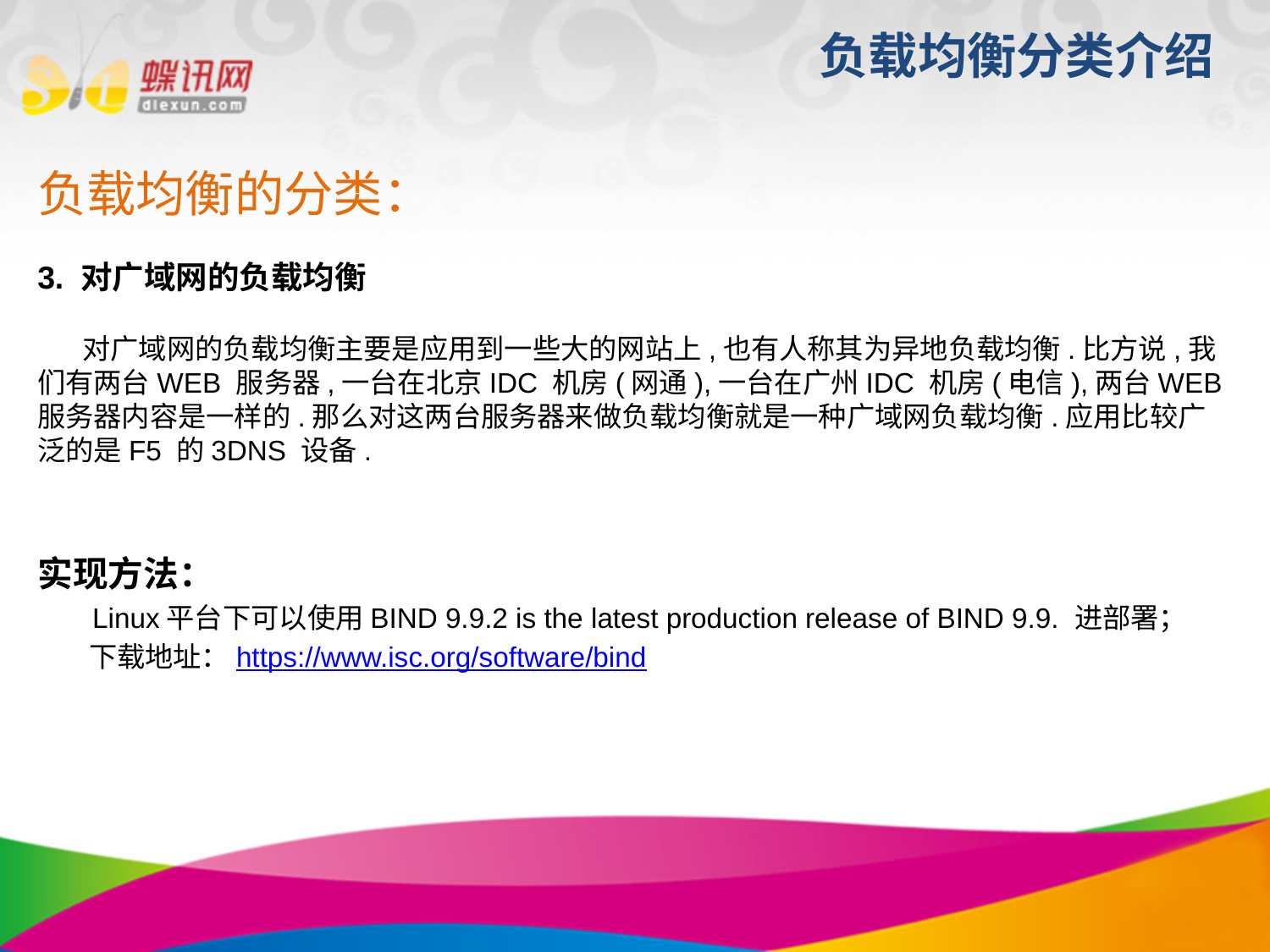

# 负载均衡分类介绍
负载均衡的分类：

3. 对广域网的负载均衡

      对广域网的负载均衡主要是应用到一些大的网站上,也有人称其为异地负载均衡.比方说,我们有两台WEB 服务器,一台在北京IDC 机房(网通),一台在广州IDC 机房(电信),两台WEB 服务器内容是一样的.那么对这两台服务器来做负载均衡就是一种广域网负载均衡.应用比较广泛的是F5 的3DNS 设备.

实现方法：
       Linux平台下可以使用BIND 9.9.2 is the latest production release of BIND 9.9. 进部署；
       下载地址：https://www.isc.org/software/bind